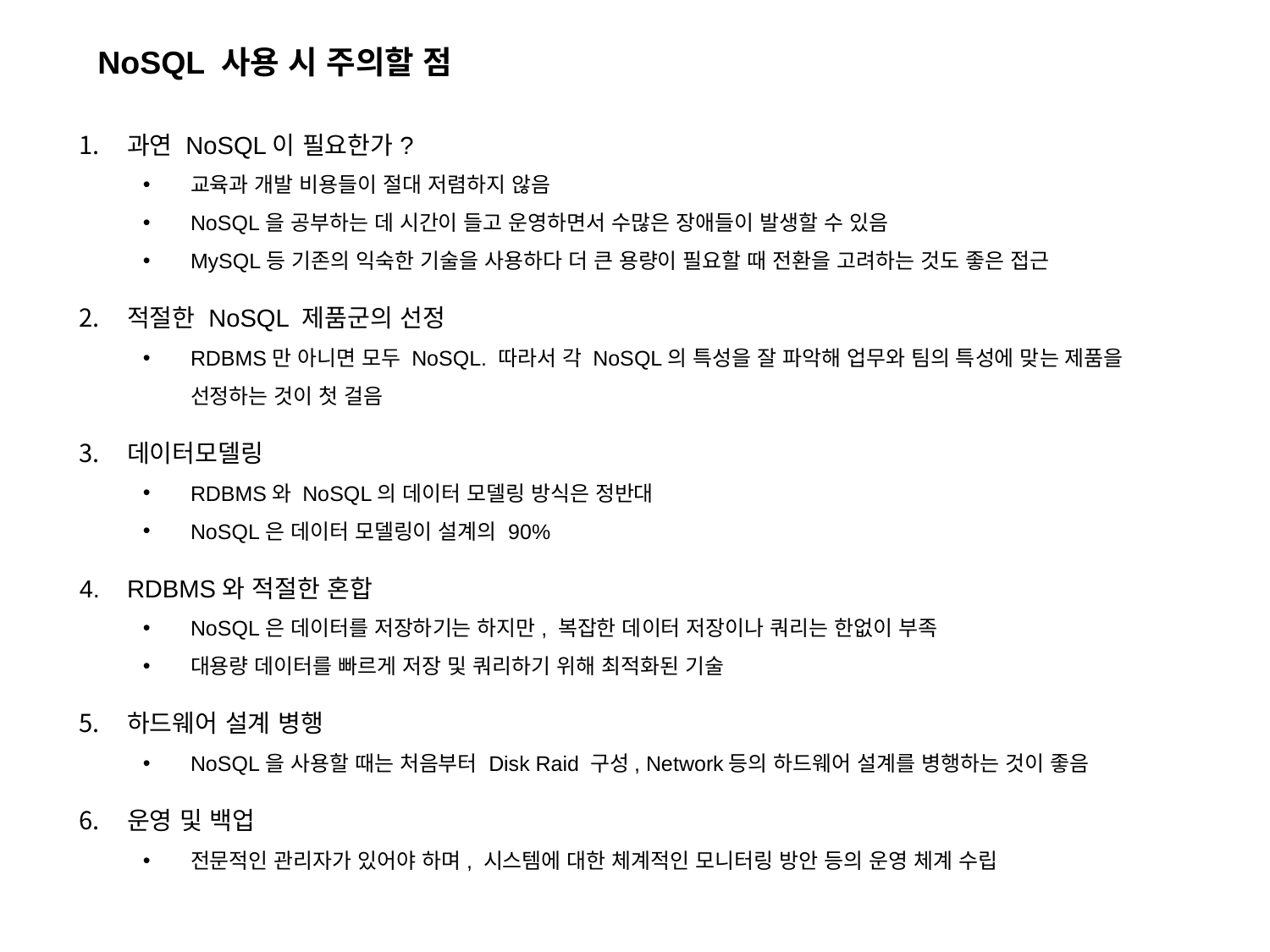

NoSQL 사용 시 주의할 점
과연 NoSQL이 필요한가?
교육과 개발 비용들이 절대 저렴하지 않음
NoSQL을 공부하는 데 시간이 들고 운영하면서 수많은 장애들이 발생할 수 있음
MySQL등 기존의 익숙한 기술을 사용하다 더 큰 용량이 필요할 때 전환을 고려하는 것도 좋은 접근
적절한 NoSQL 제품군의 선정
RDBMS만 아니면 모두 NoSQL. 따라서 각 NoSQL의 특성을 잘 파악해 업무와 팀의 특성에 맞는 제품을 선정하는 것이 첫 걸음
데이터모델링
RDBMS와 NoSQL의 데이터 모델링 방식은 정반대
NoSQL은 데이터 모델링이 설계의 90%
RDBMS와 적절한 혼합
NoSQL은 데이터를 저장하기는 하지만, 복잡한 데이터 저장이나 쿼리는 한없이 부족
대용량 데이터를 빠르게 저장 및 쿼리하기 위해 최적화된 기술
하드웨어 설계 병행
NoSQL을 사용할 때는 처음부터 Disk Raid 구성, Network등의 하드웨어 설계를 병행하는 것이 좋음
운영 및 백업
전문적인 관리자가 있어야 하며, 시스템에 대한 체계적인 모니터링 방안 등의 운영 체계 수립